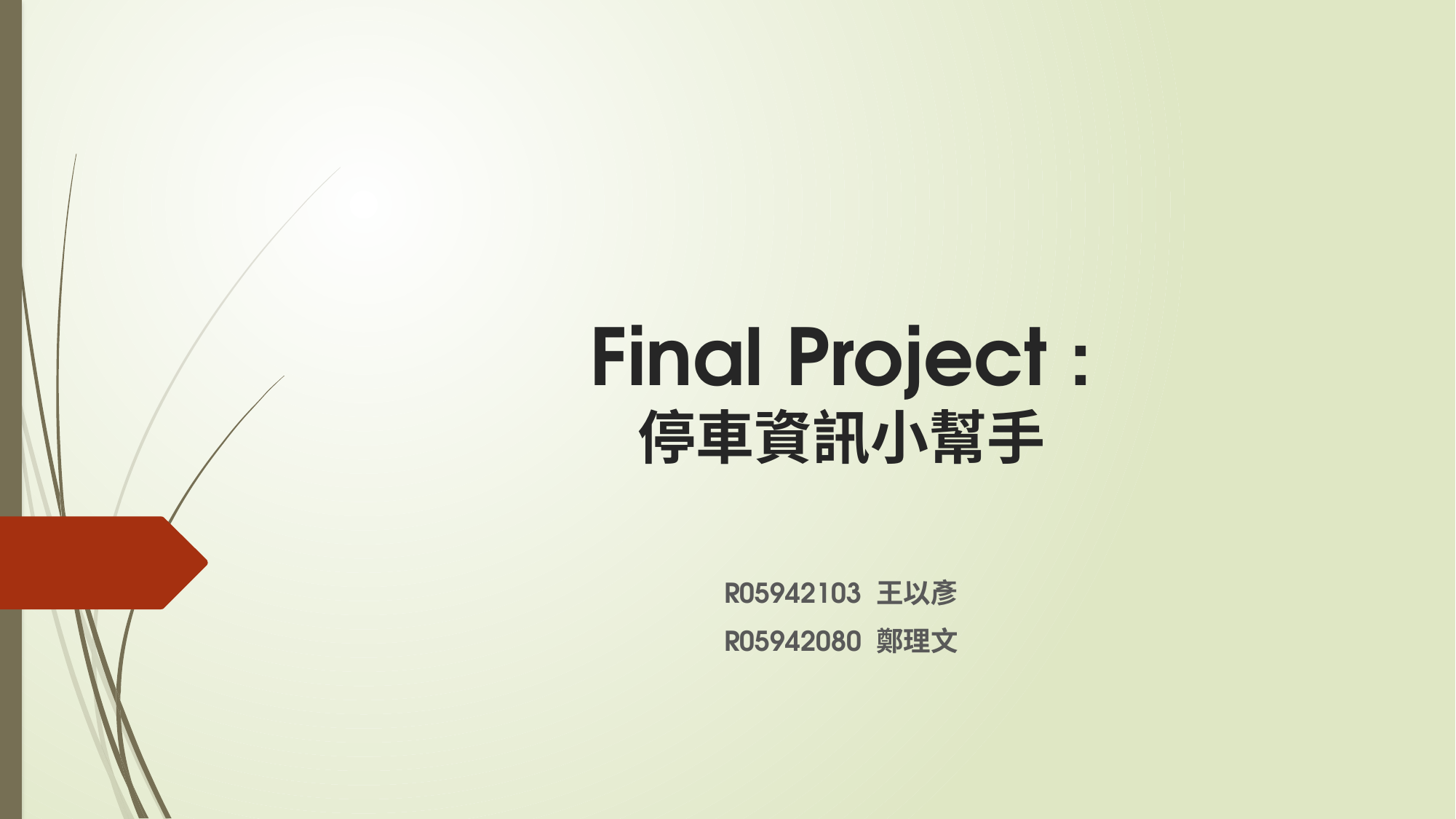

# Final Project : 停車資訊小幫手
R05942103 王以彥
R05942080 鄭理文